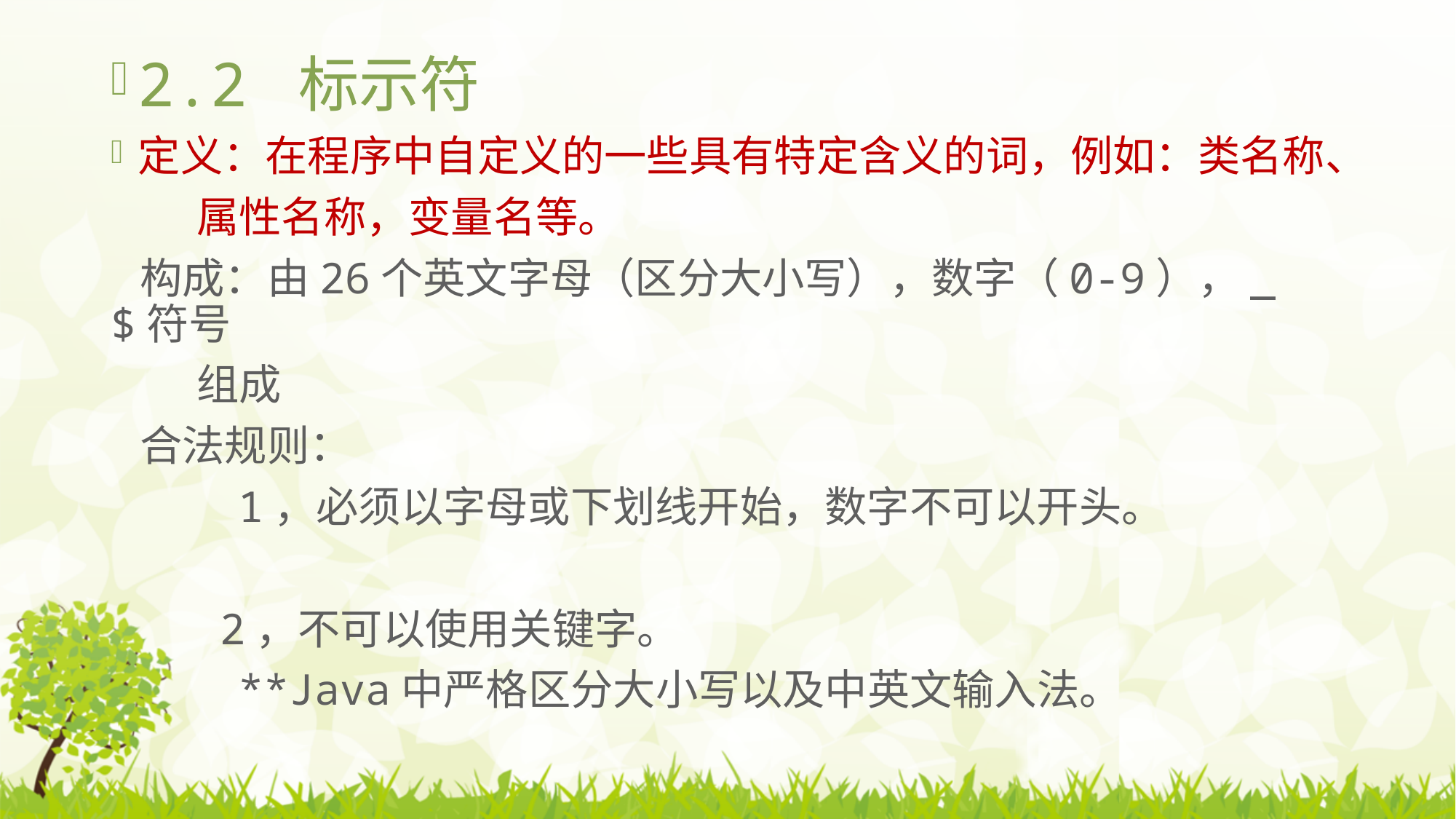

2.2 标示符
定义：在程序中自定义的一些具有特定含义的词，例如：类名称、
        属性名称，变量名等。
  构成：由26个英文字母（区分大小写），数字（0-9），_ $符号
        组成
  合法规则：
     1，必须以字母或下划线开始，数字不可以开头。

	2，不可以使用关键字。
     **Java中严格区分大小写以及中英文输入法。